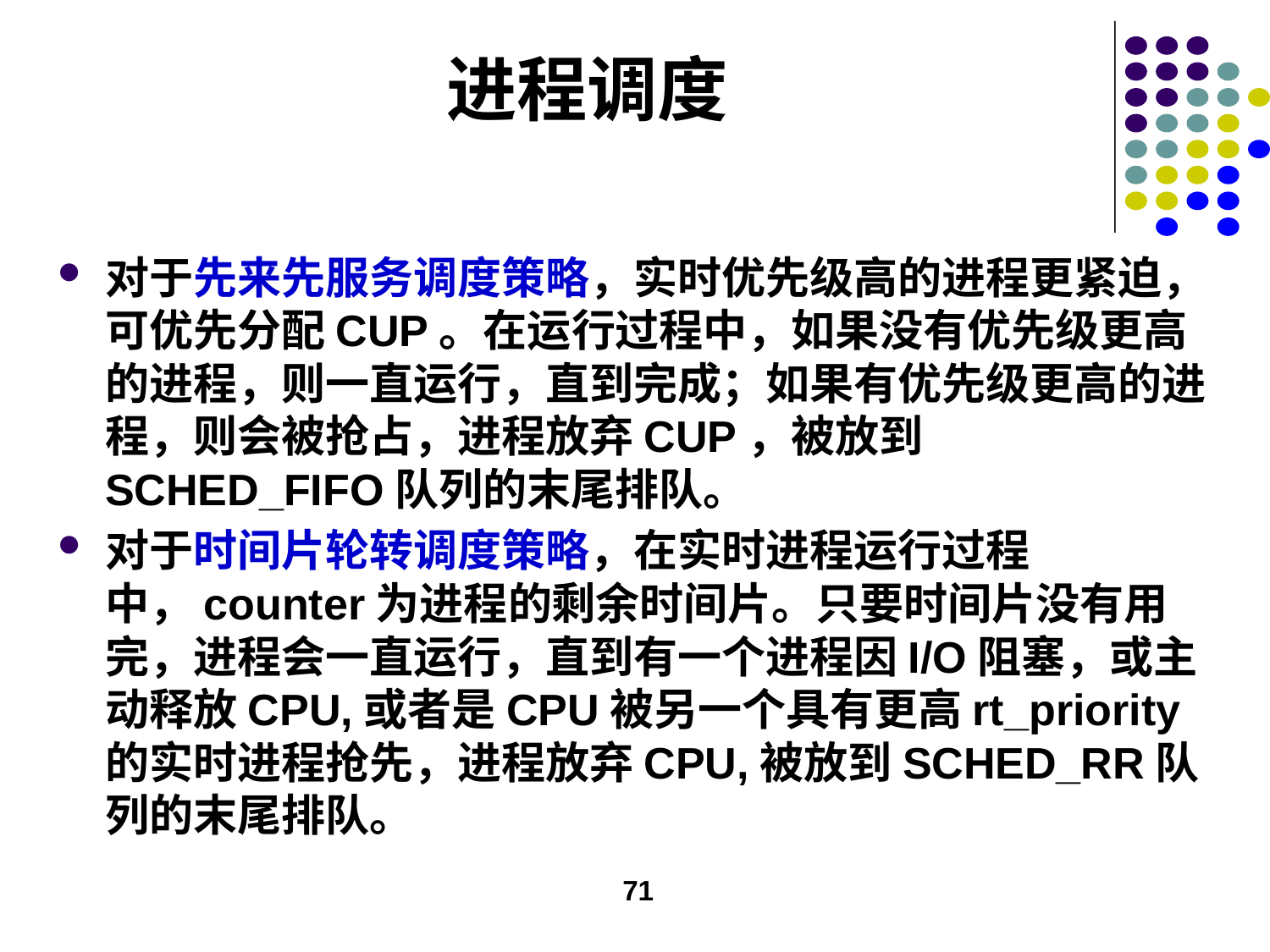

# 进程调度
对于先来先服务调度策略，实时优先级高的进程更紧迫，可优先分配CUP。在运行过程中，如果没有优先级更高的进程，则一直运行，直到完成；如果有优先级更高的进程，则会被抢占，进程放弃CUP，被放到SCHED_FIFO队列的末尾排队。
对于时间片轮转调度策略，在实时进程运行过程中，counter为进程的剩余时间片。只要时间片没有用完，进程会一直运行，直到有一个进程因I/O阻塞，或主动释放CPU,或者是CPU被另一个具有更高rt_priority的实时进程抢先，进程放弃CPU,被放到SCHED_RR队列的末尾排队。
71